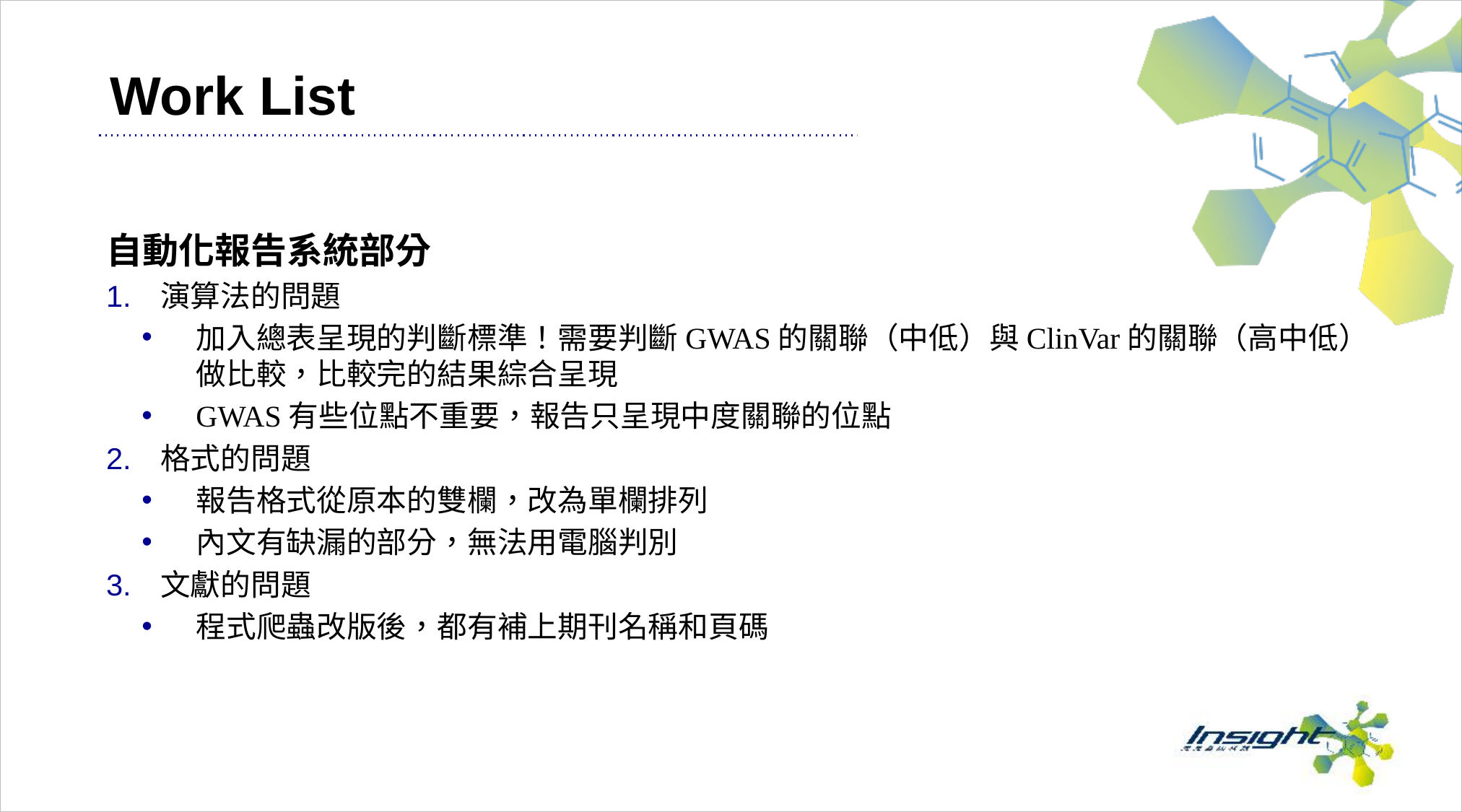

# Work List

自動化報告系統部分
演算法的問題
加入總表呈現的判斷標準！需要判斷GWAS的關聯（中低）與ClinVar的關聯（高中低）做比較，比較完的結果綜合呈現
GWAS有些位點不重要，報告只呈現中度關聯的位點
格式的問題
報告格式從原本的雙欄，改為單欄排列
內文有缺漏的部分，無法用電腦判別
文獻的問題
程式爬蟲改版後，都有補上期刊名稱和頁碼